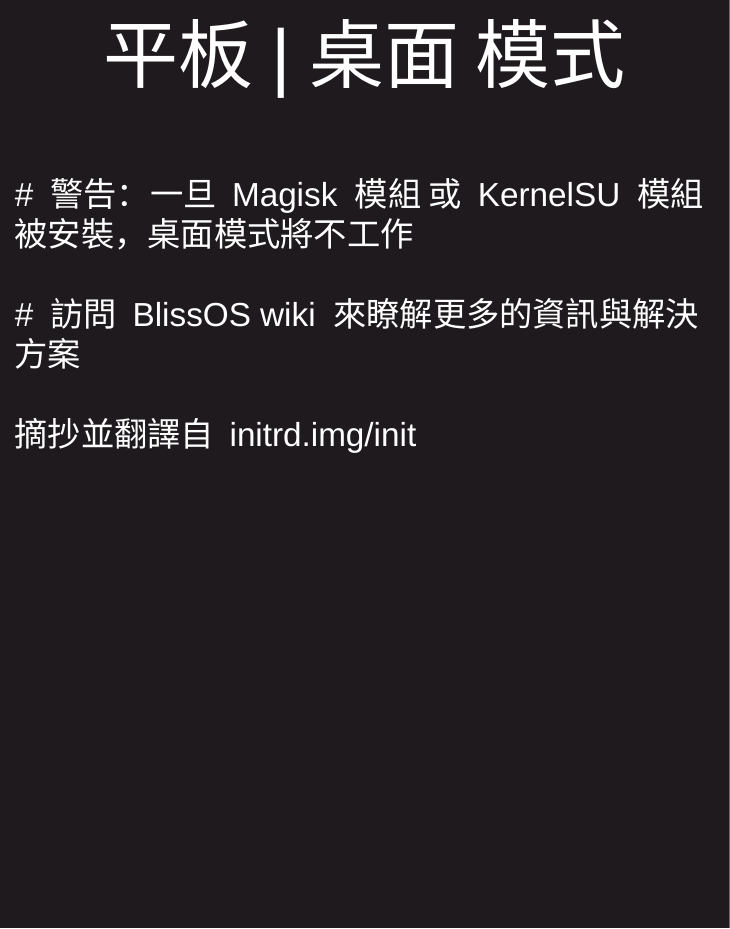

平板|桌面 模式
# 警告：一旦 Magisk 模組 或 KernelSU 模組被安裝，桌面模式將不工作

# 訪問 BlissOS wiki 來瞭解更多的資訊與解決方案

摘抄並翻譯自 initrd.img/init